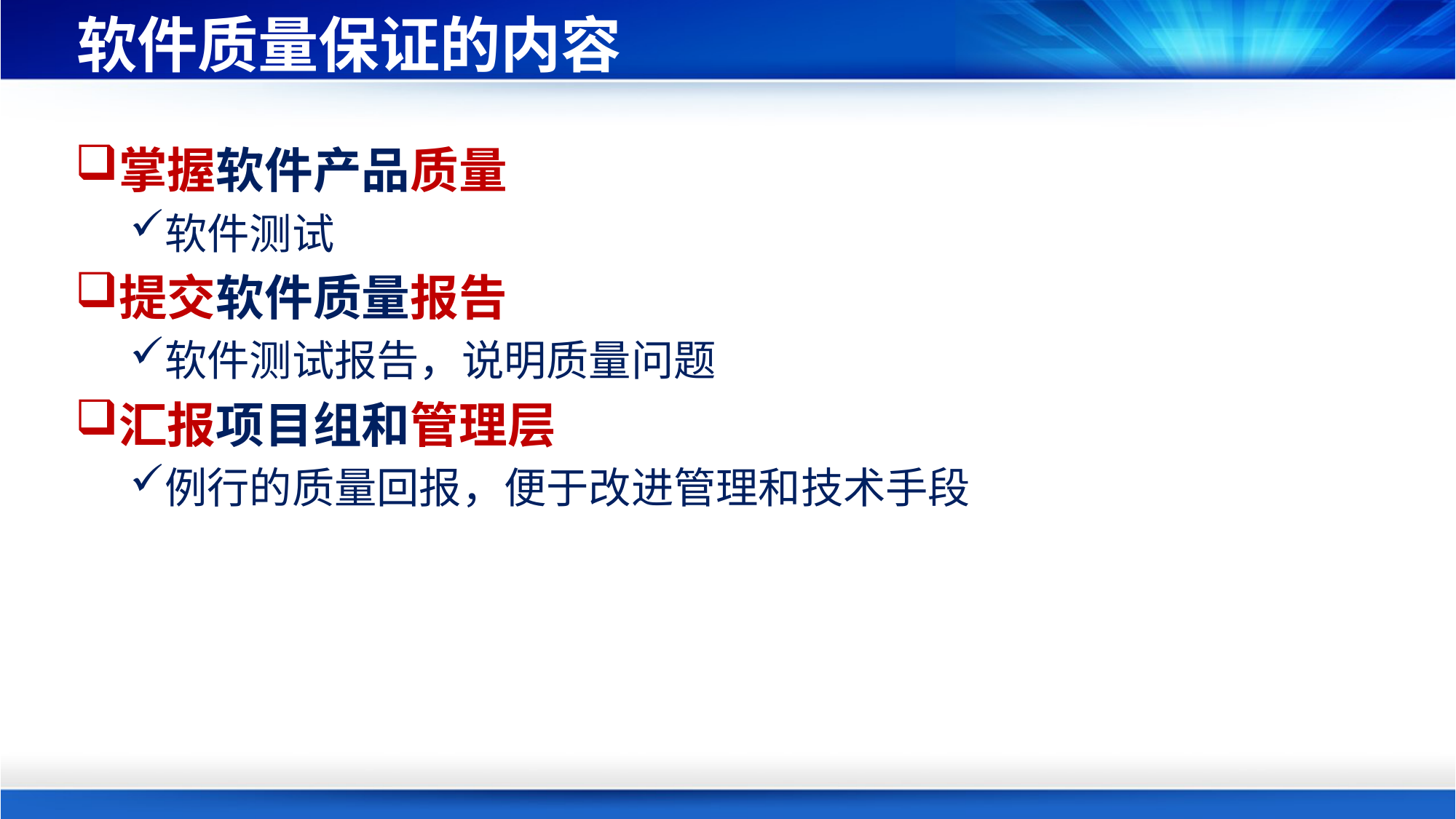

# 软件质量保证的内容
掌握软件产品质量
软件测试
提交软件质量报告
软件测试报告，说明质量问题
汇报项目组和管理层
例行的质量回报，便于改进管理和技术手段